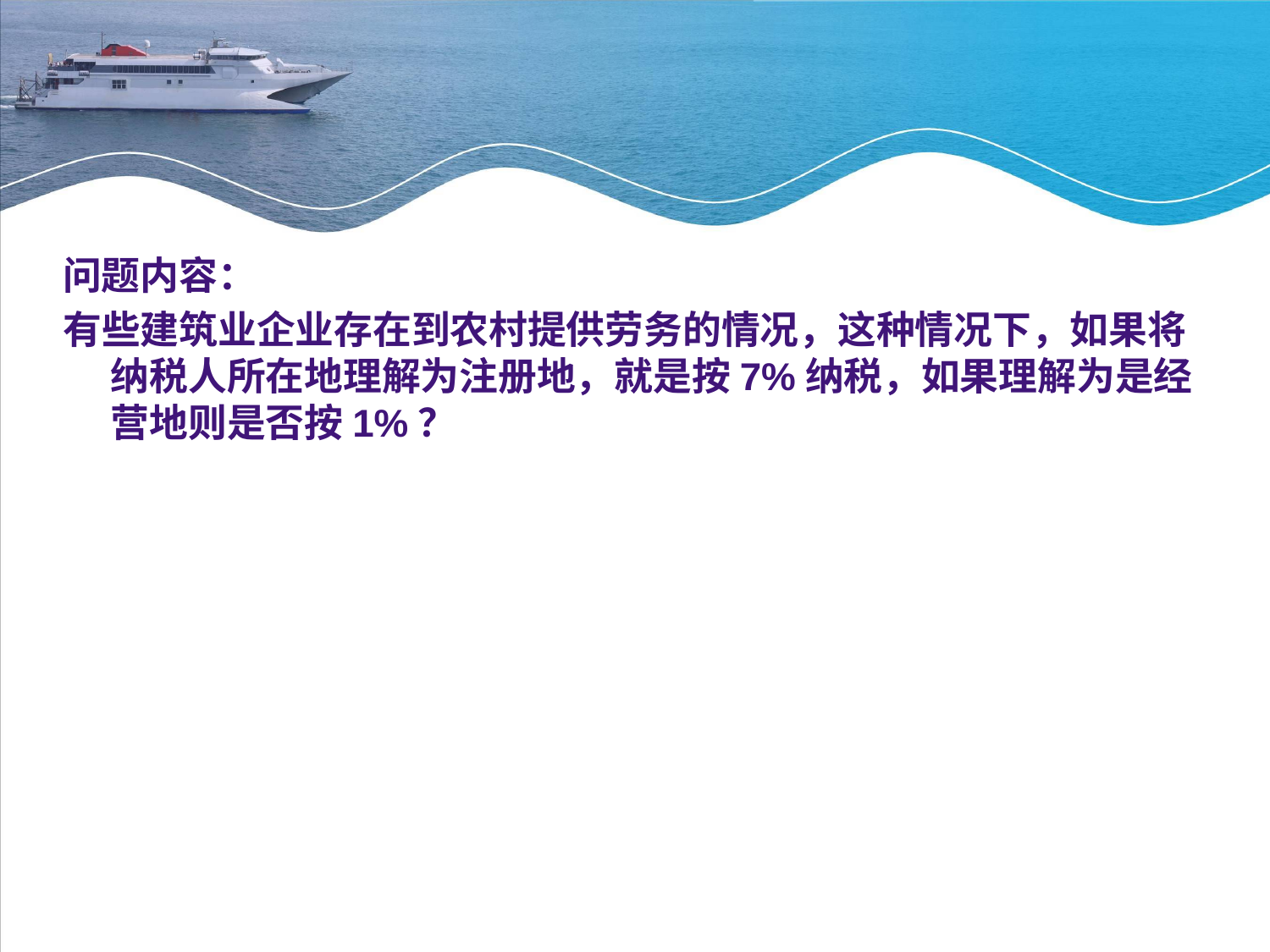

问题内容：
有些建筑业企业存在到农村提供劳务的情况，这种情况下，如果将纳税人所在地理解为注册地，就是按7%纳税，如果理解为是经营地则是否按1%？